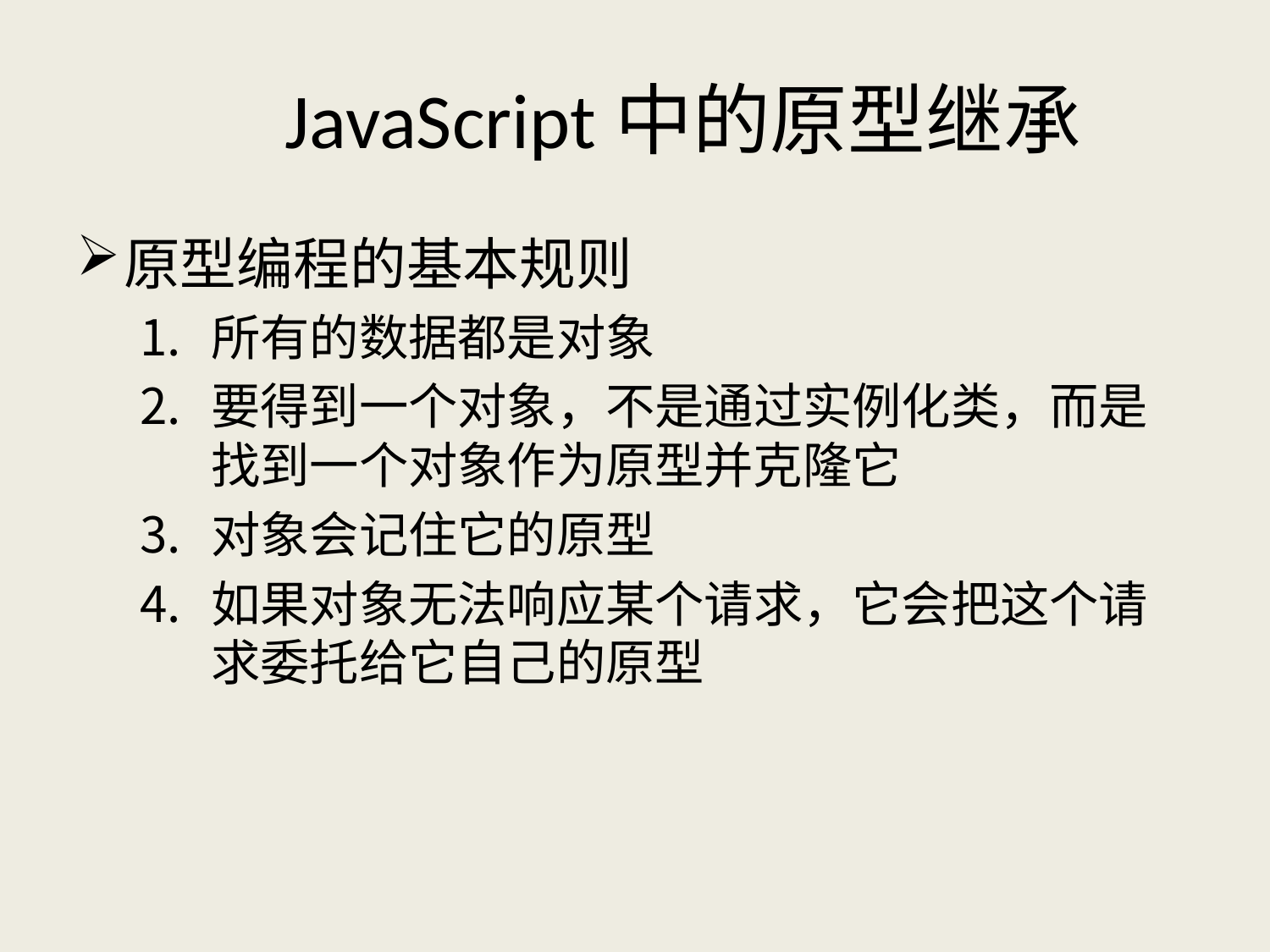

# JavaScript中的原型继承
原型编程的基本规则
所有的数据都是对象
要得到一个对象，不是通过实例化类，而是找到一个对象作为原型并克隆它
对象会记住它的原型
如果对象无法响应某个请求，它会把这个请求委托给它自己的原型